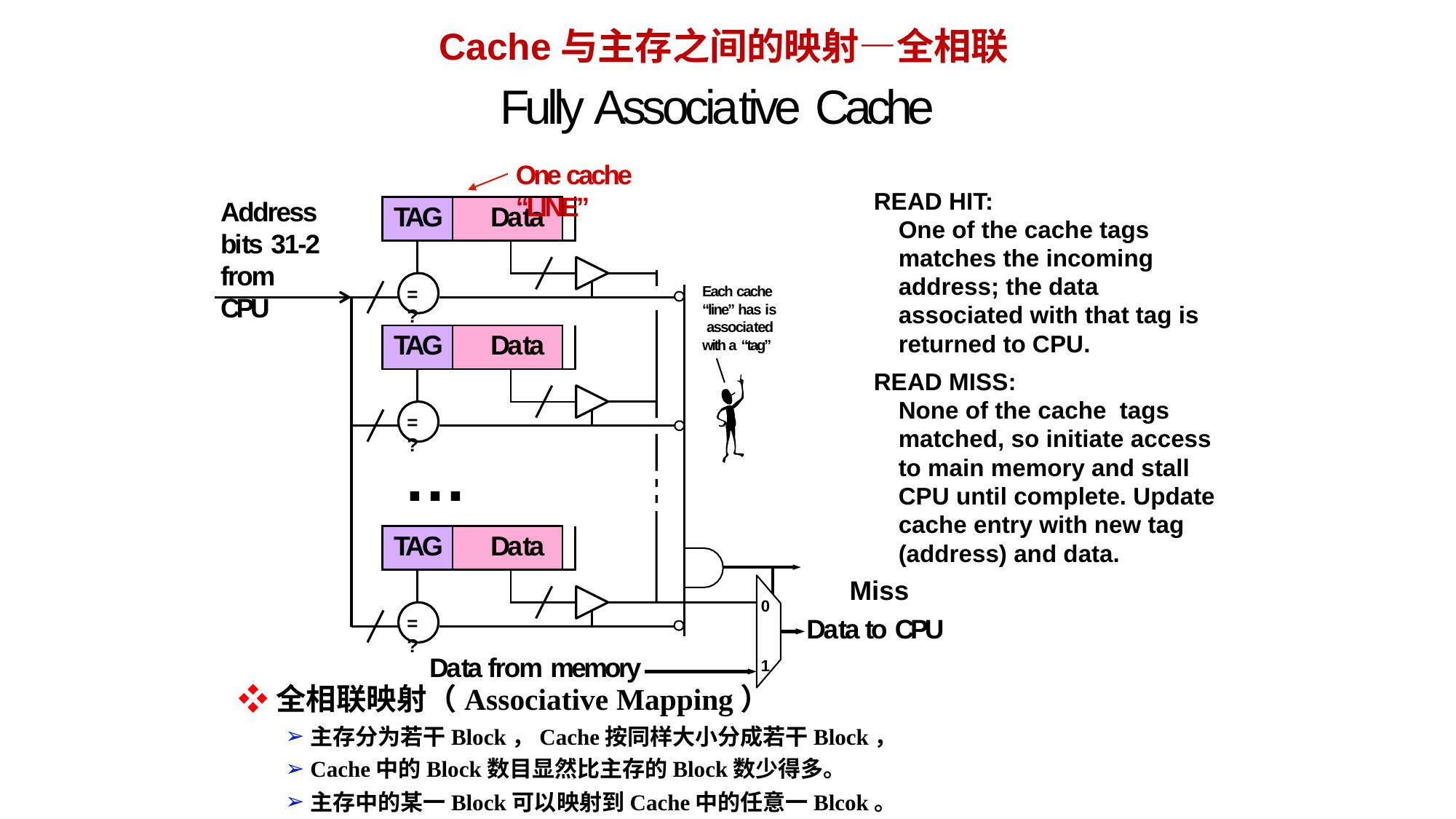

Cache与主存之间的映射—全相联
# Fully Associative Cache
One cache “LINE”

READ HIT:
One of the cache tags  matches the incoming  address; the data  associated with that tag is  returned to CPU.
READ MISS:
None of the cache  tags
matched, so initiate access  to main memory and stall  CPU until complete. Update  cache entry with new tag  (address) and data.
Miss
Address  bits 31-2  from CPU
| TAG |  | Data |  |  |
| --- | --- | --- | --- | --- |
|  |  |  |  |  |

Each cache  “line” has is  associated  with a “tag”
= ?

| TAG |  | Data |  |  |
| --- | --- | --- | --- | --- |
|  |  |  |  |  |

= ?

…

| TAG |  | Data |  |  |
| --- | --- | --- | --- | --- |
|  |  |  |  |  |

0

= ?
Data to CPU

Data from memory
1

❖全相联映射（Associative Mapping）
主存分为若干Block，Cache按同样大小分成若干Block，
Cache中的Block数目显然比主存的Block数少得多。
主存中的某一Block可以映射到Cache中的任意一Blcok。